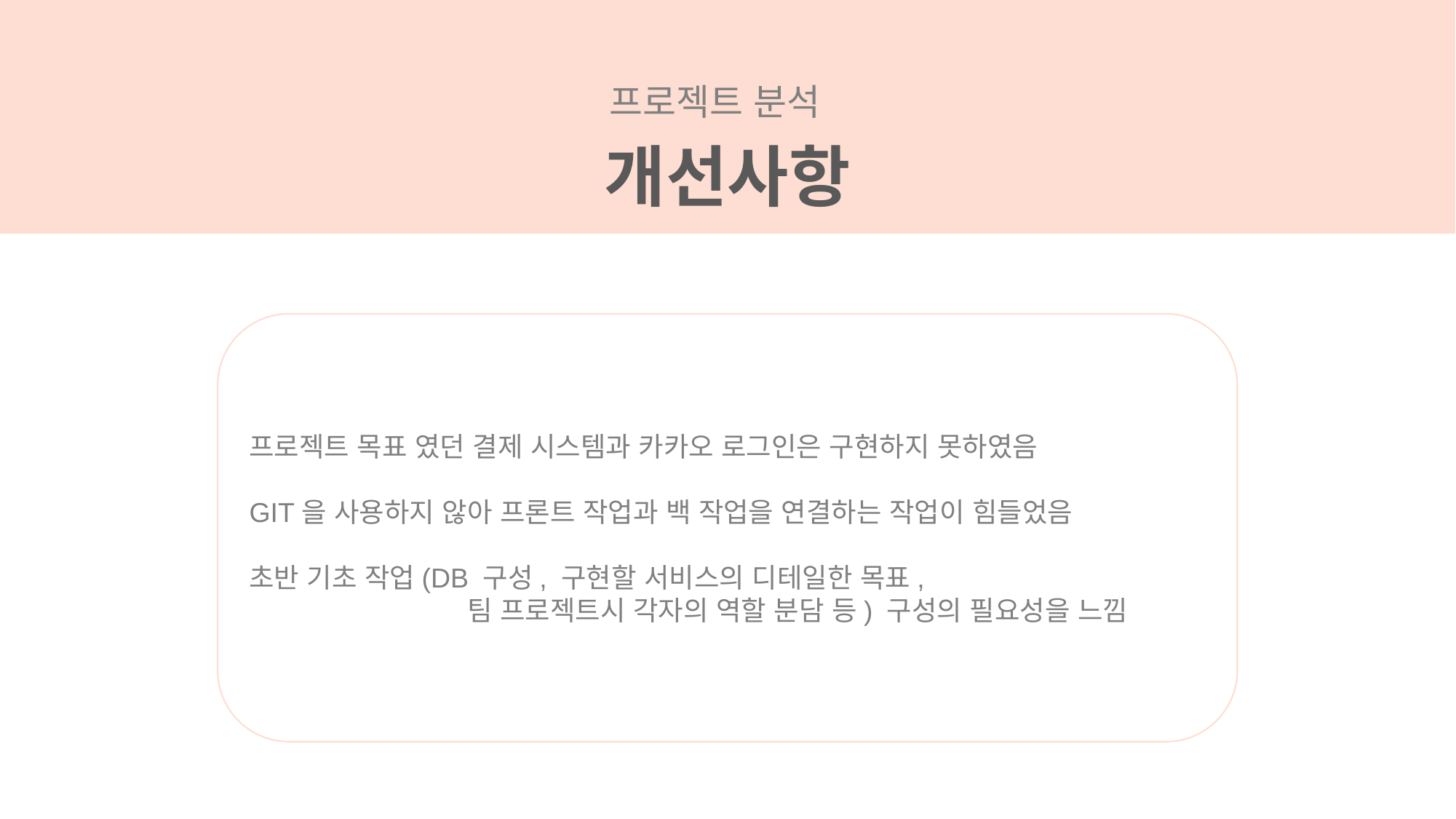

프로젝트 분석
개선사항
프로젝트 목표 였던 결제 시스템과 카카오 로그인은 구현하지 못하였음

GIT을 사용하지 않아 프론트 작업과 백 작업을 연결하는 작업이 힘들었음

초반 기초 작업(DB 구성, 구현할 서비스의 디테일한 목표,
		팀 프로젝트시 각자의 역할 분담 등) 구성의 필요성을 느낌